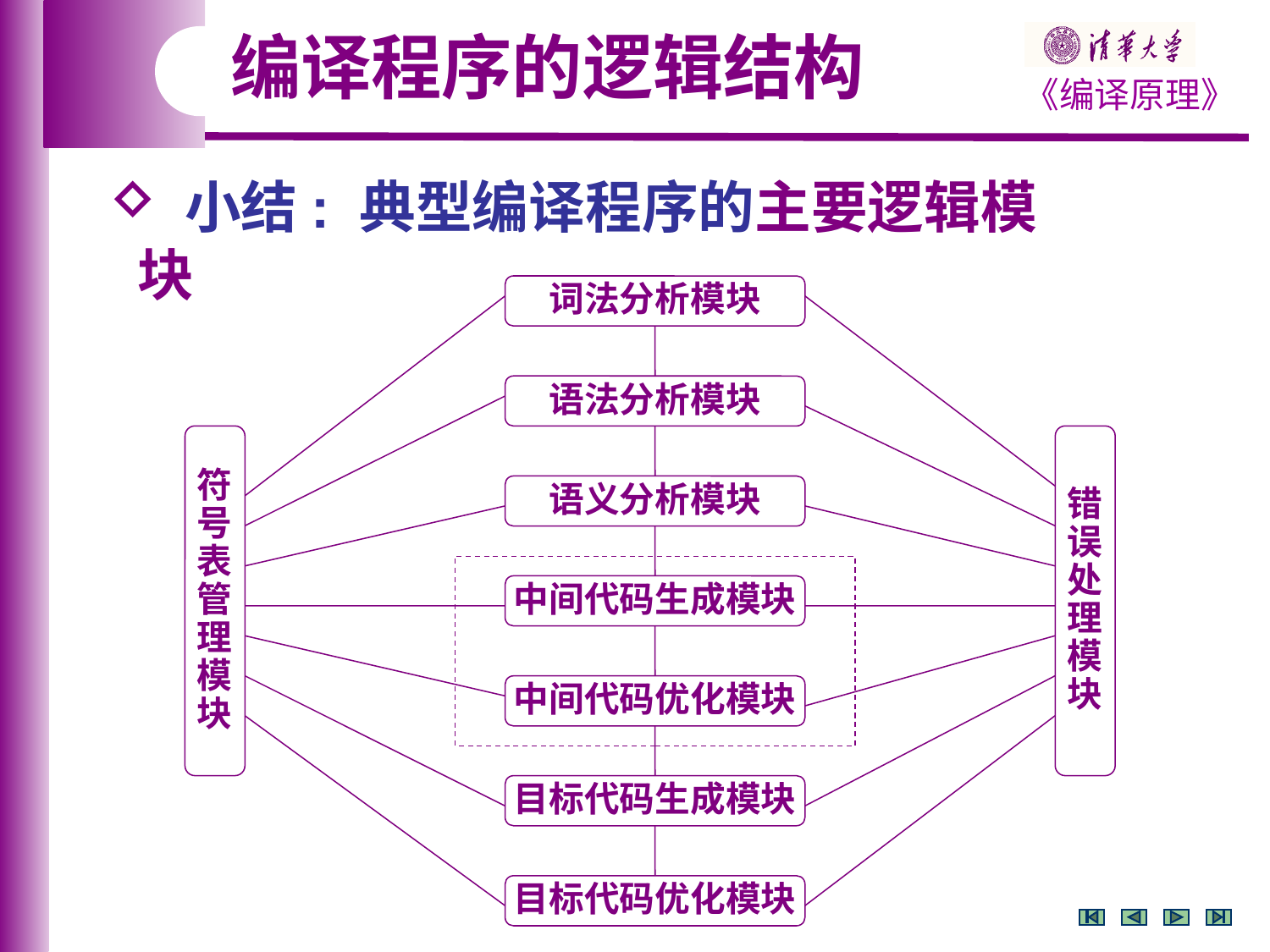

编译程序的逻辑结构
 小结: 典型编译程序的主要逻辑模块
词法分析模块

语法分析模块

符
号
表
管
理
模
块

错
误
处
理
模
块
语义分析模块

中间代码生成模块

中间代码优化模块

目标代码生成模块

目标代码优化模块